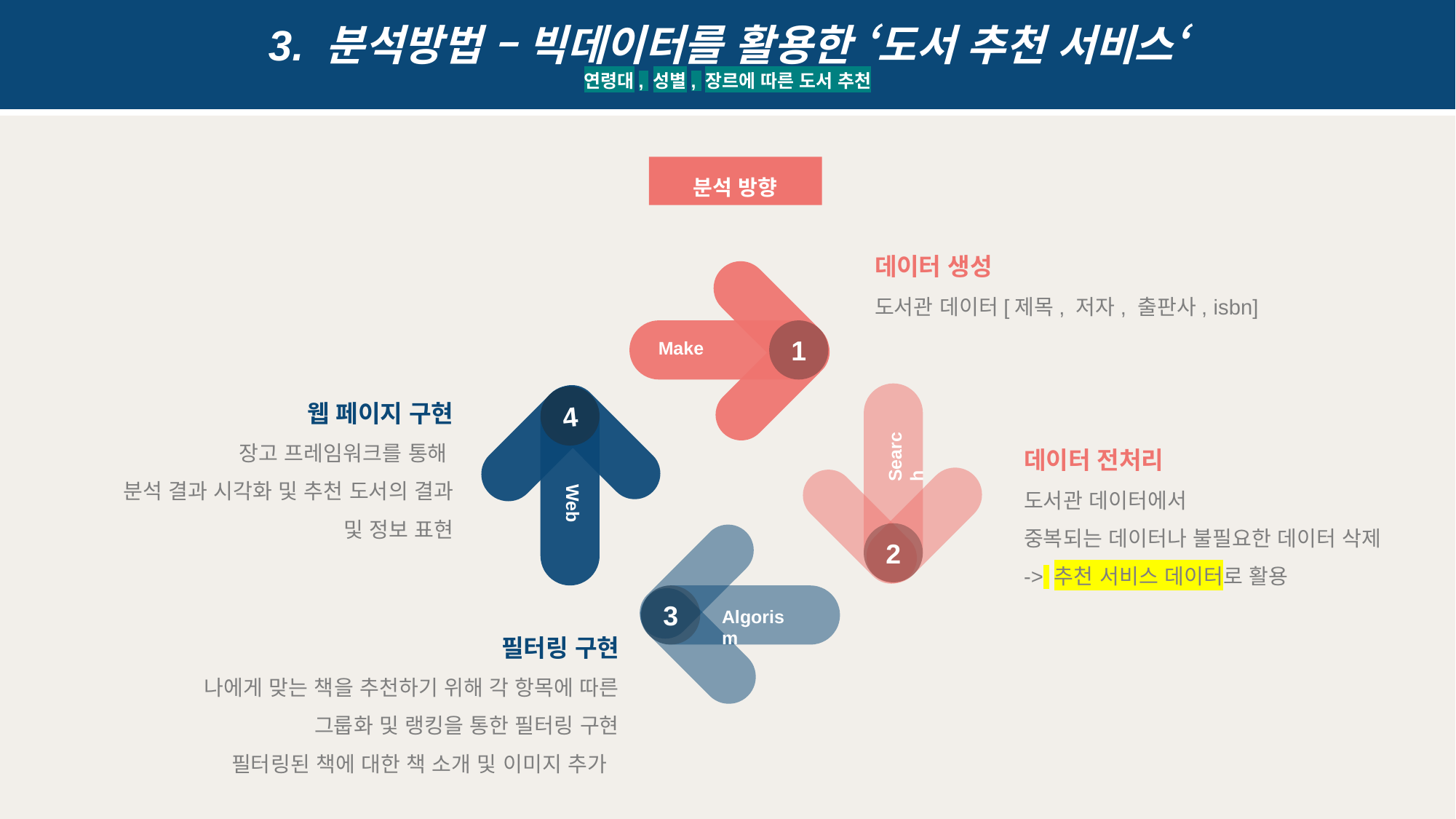

3. 분석방법 – 빅데이터를 활용한 ‘도서 추천 서비스‘
연령대, 성별, 장르에 따른 도서 추천
분석 방향
데이터 생성
도서관 데이터[제목, 저자, 출판사, isbn]

1
Make
4

웹 페이지 구현
장고 프레임워크를 통해
분석 결과 시각화 및 추천 도서의 결과 및 정보 표현

2
데이터 전처리
도서관 데이터에서
중복되는 데이터나 불필요한 데이터 삭제
-> 추천 서비스 데이터로 활용
Search
Web
3

Algorism
필터링 구현
나에게 맞는 책을 추천하기 위해 각 항목에 따른 그룹화 및 랭킹을 통한 필터링 구현
필터링된 책에 대한 책 소개 및 이미지 추가